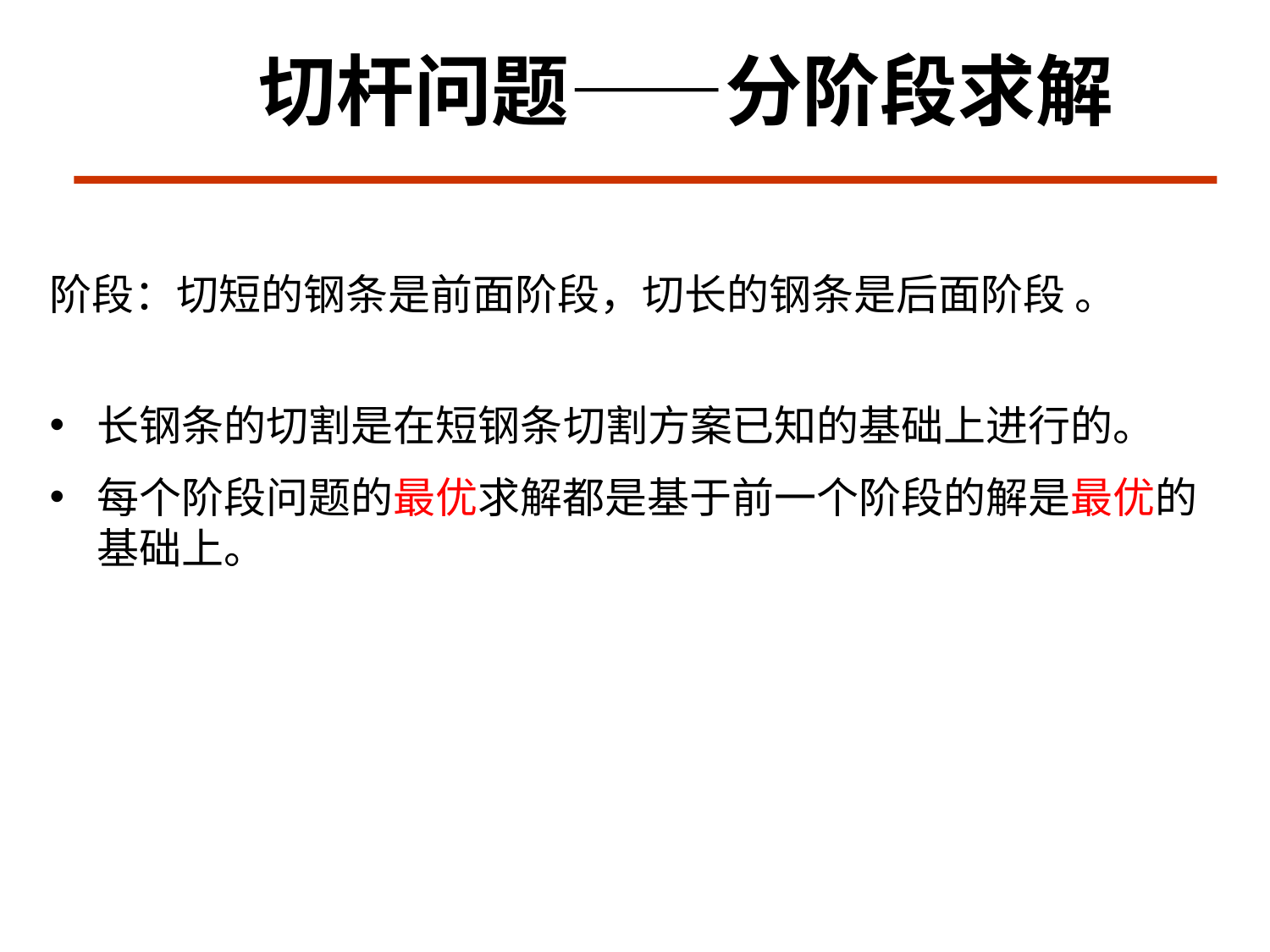

切杆问题——分阶段求解
阶段：切短的钢条是前面阶段，切长的钢条是后面阶段 。

长钢条的切割是在短钢条切割方案已知的基础上进行的。
每个阶段问题的最优求解都是基于前一个阶段的解是最优的基础上。